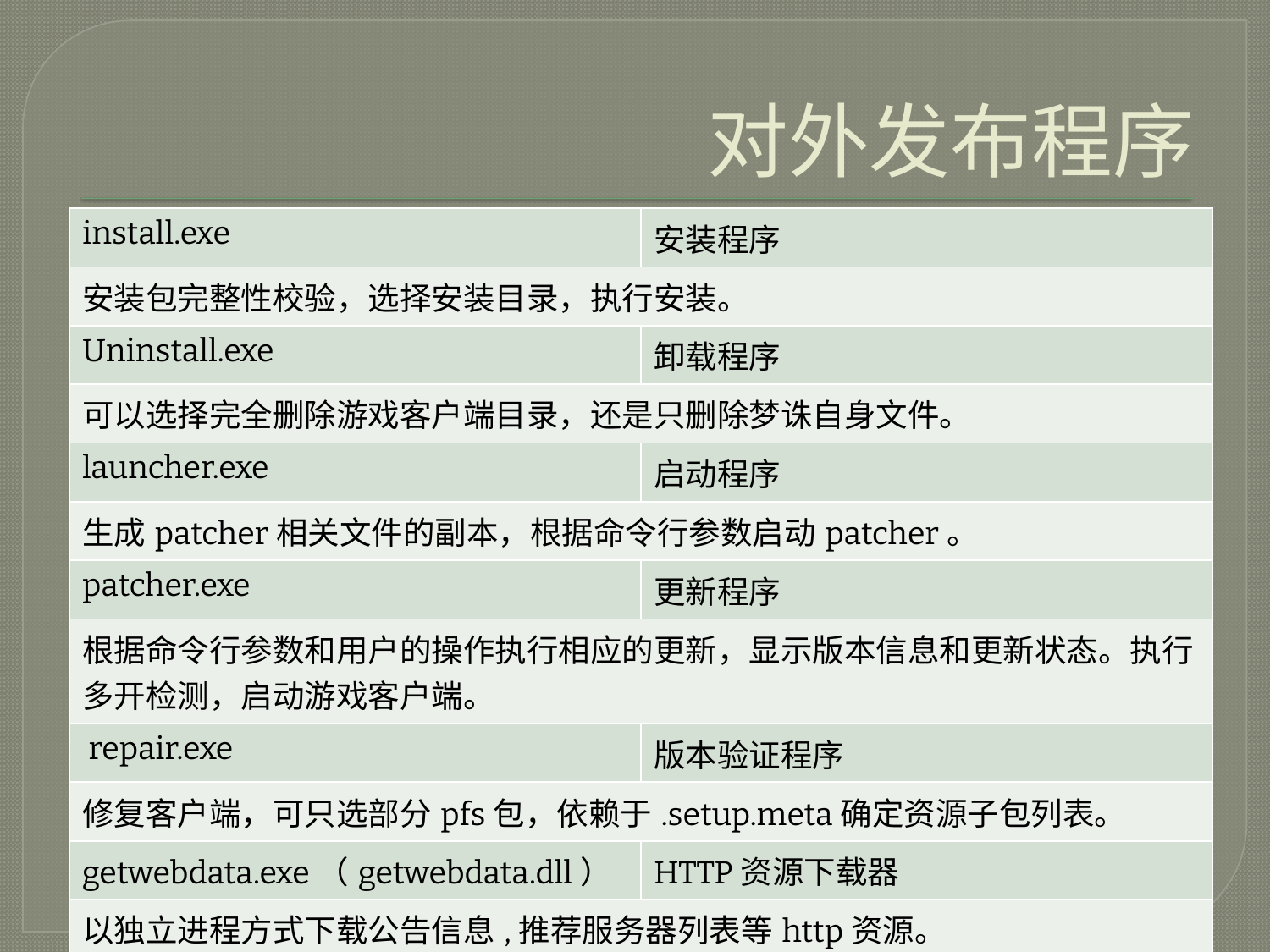

# 对外发布程序
| install.exe | 安装程序 |
| --- | --- |
| 安装包完整性校验，选择安装目录，执行安装。 |  |
| Uninstall.exe | 卸载程序 |
| 可以选择完全删除游戏客户端目录，还是只删除梦诛自身文件。 |  |
| launcher.exe | 启动程序 |
| 生成patcher相关文件的副本，根据命令行参数启动patcher。 |  |
| patcher.exe | 更新程序 |
| 根据命令行参数和用户的操作执行相应的更新，显示版本信息和更新状态。执行多开检测，启动游戏客户端。 |  |
| repair.exe | 版本验证程序 |
| 修复客户端，可只选部分pfs包，依赖于.setup.meta确定资源子包列表。 |  |
| getwebdata.exe（getwebdata.dll） | HTTP资源下载器 |
| 以独立进程方式下载公告信息,推荐服务器列表等http资源。 |  |